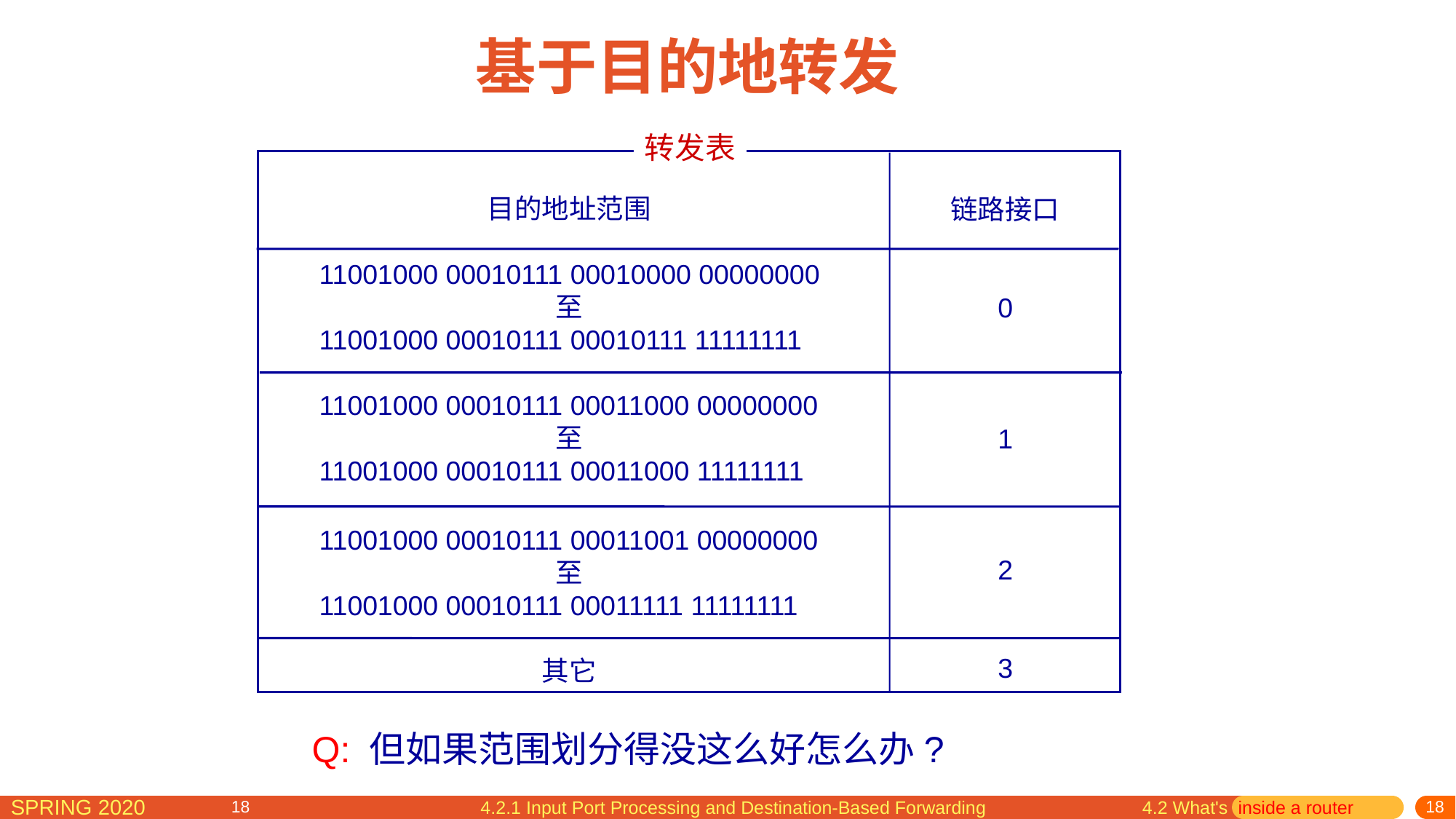

# 基于目的地转发
转发表

目的地址范围

11001000 00010111 00010000 00000000
至
11001000 00010111 00010111 11111111

11001000 00010111 00011000 00000000
至
11001000 00010111 00011000 11111111

11001000 00010111 00011001 00000000
至
11001000 00010111 00011111 11111111

其它
链路接口

0

1

2

3

Q: 但如果范围划分得没这么好怎么办?
4.2.1 Input Port Processing and Destination-Based Forwarding
4.2 What's  inside a router